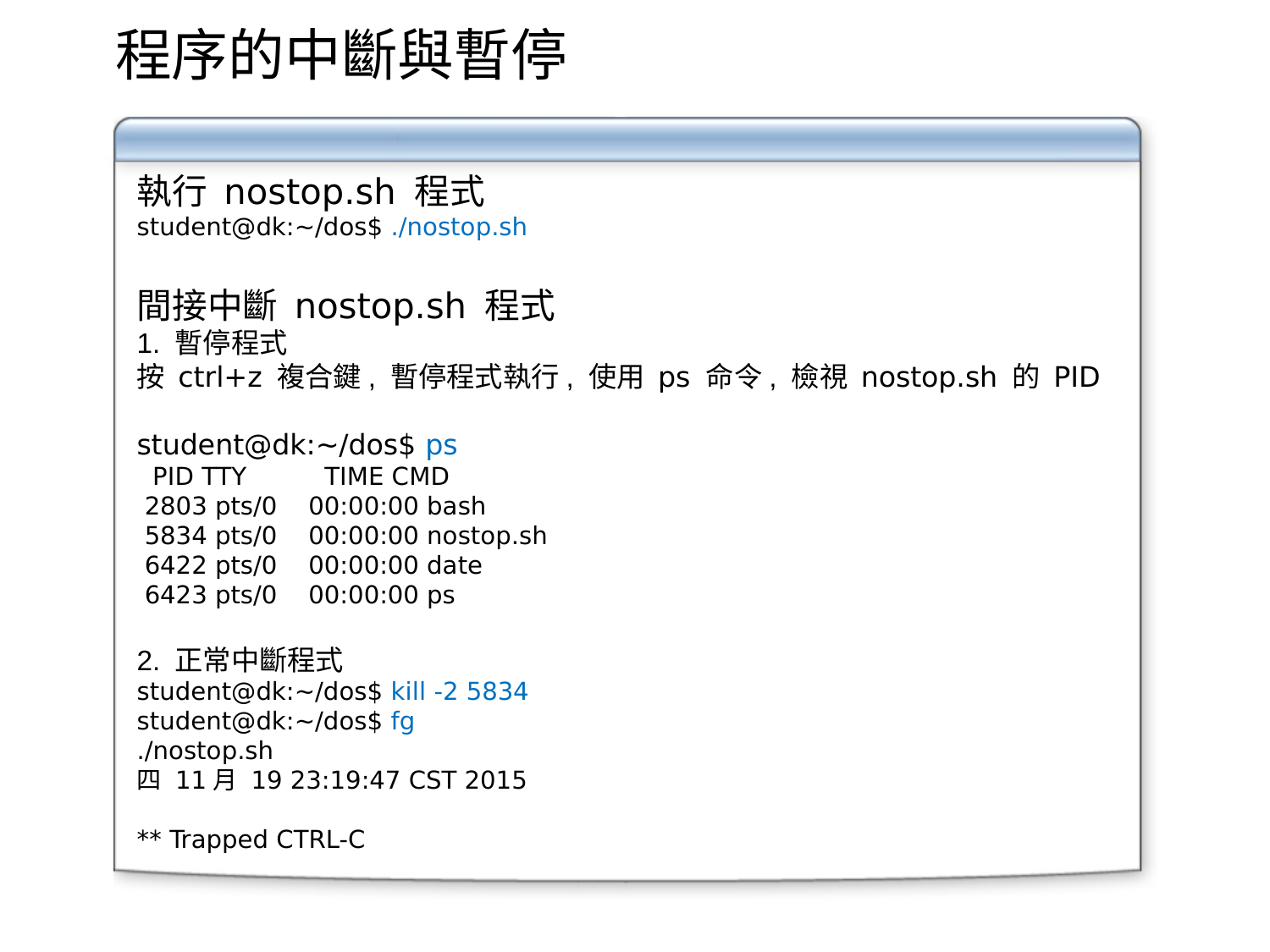

程序的中斷與暫停
執行 nostop.sh 程式
student@dk:~/dos$ ./nostop.sh

間接中斷 nostop.sh 程式
1. 暫停程式
按 ctrl+z 複合鍵, 暫停程式執行, 使用 ps 命令, 檢視 nostop.sh 的 PID

student@dk:~/dos$ ps
  PID TTY          TIME CMD
 2803 pts/0    00:00:00 bash
 5834 pts/0    00:00:00 nostop.sh
 6422 pts/0    00:00:00 date
 6423 pts/0    00:00:00 ps

2. 正常中斷程式
student@dk:~/dos$ kill -2 5834
student@dk:~/dos$ fg
./nostop.sh
四 11月 19 23:19:47 CST 2015

** Trapped CTRL-C